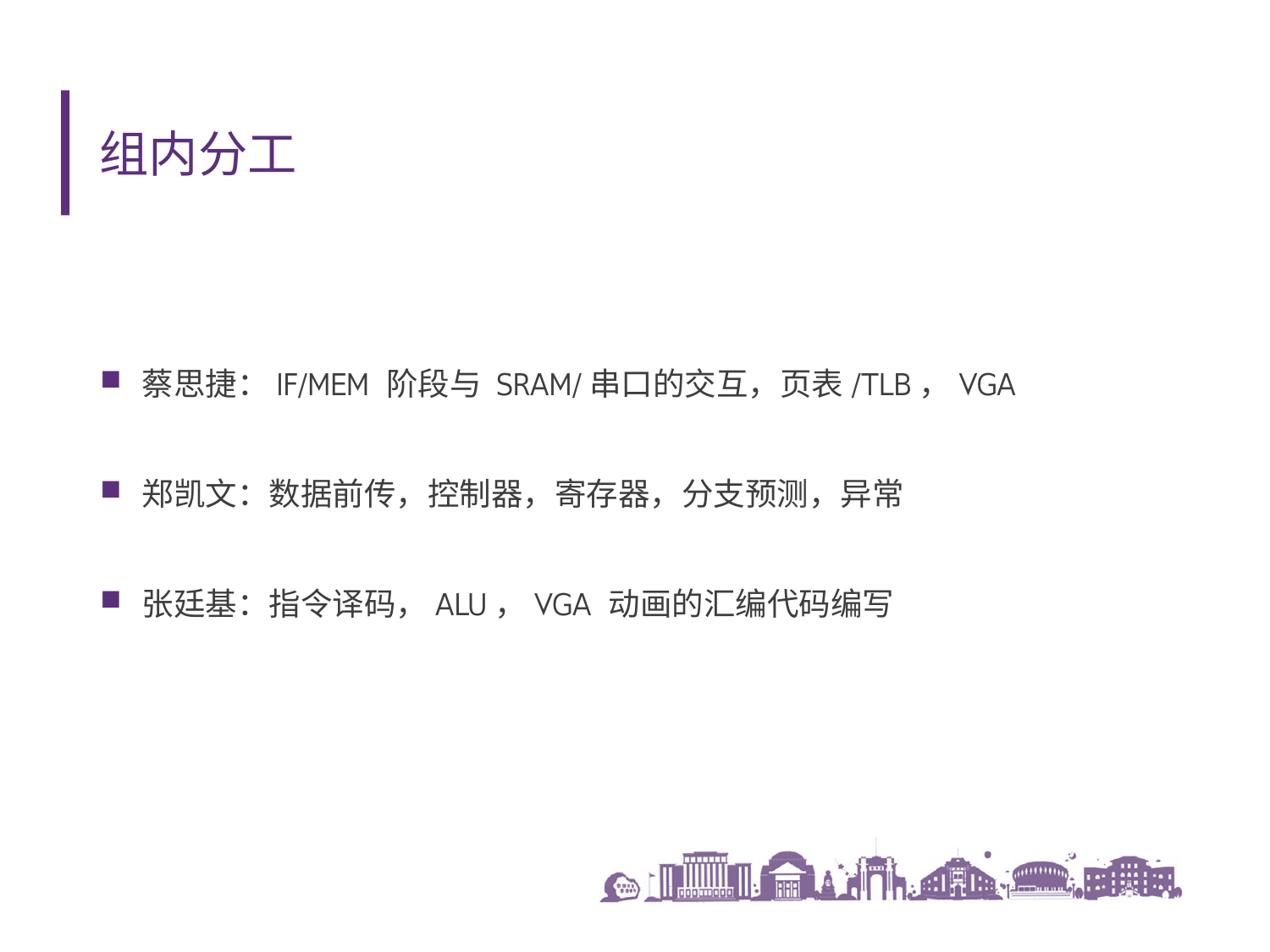

# 组内分工

蔡思捷：IF/MEM 阶段与 SRAM/串口的交互，页表/TLB，VGA

郑凯文：数据前传，控制器，寄存器，分支预测，异常

张廷基：指令译码，ALU，VGA 动画的汇编代码编写